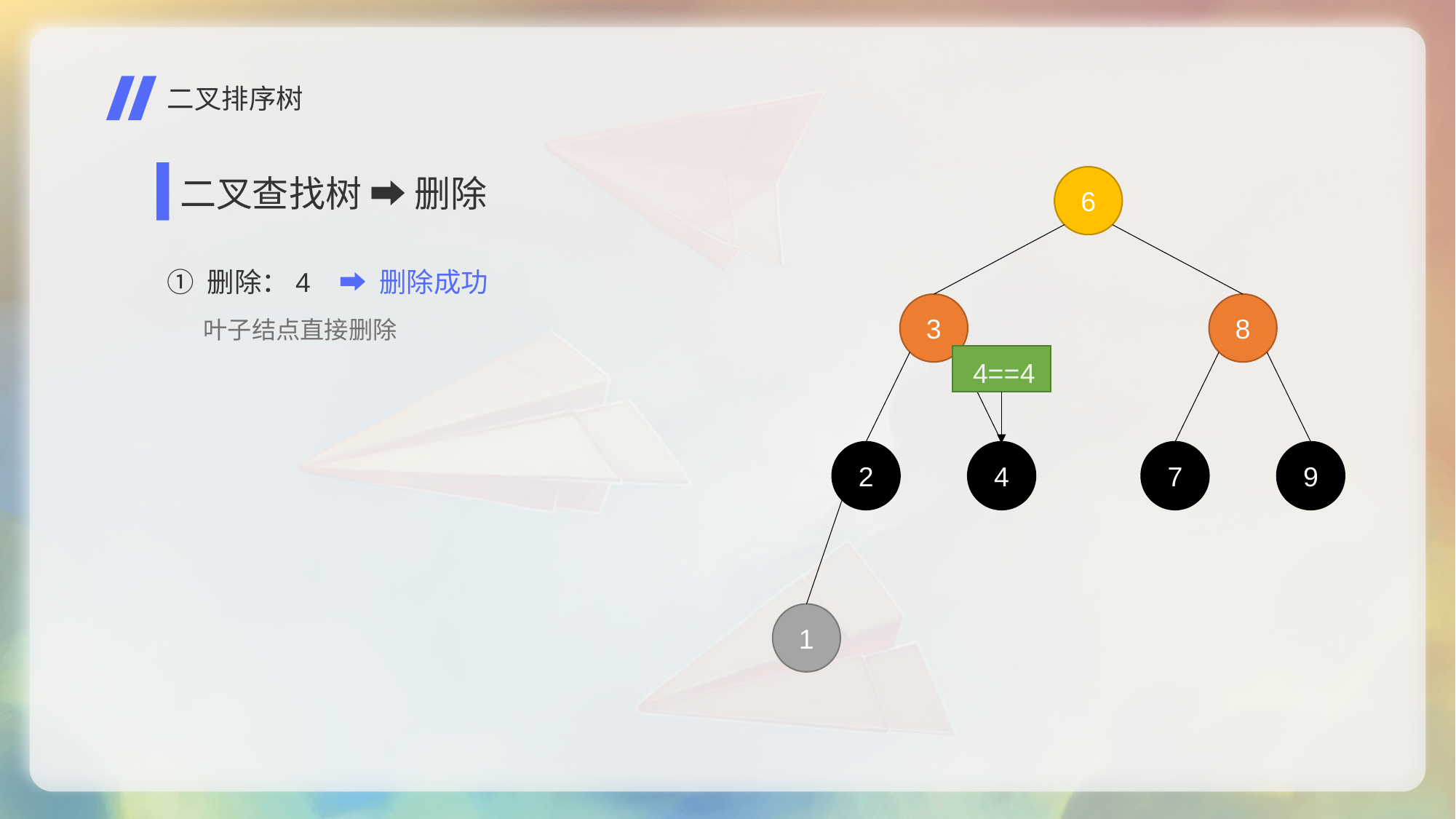

二叉排序树

二叉查找树 ➡ 删除
6
3
8
2
9
7
1
① 删除：4
➡ 删除成功
叶子结点直接删除

4==4
4